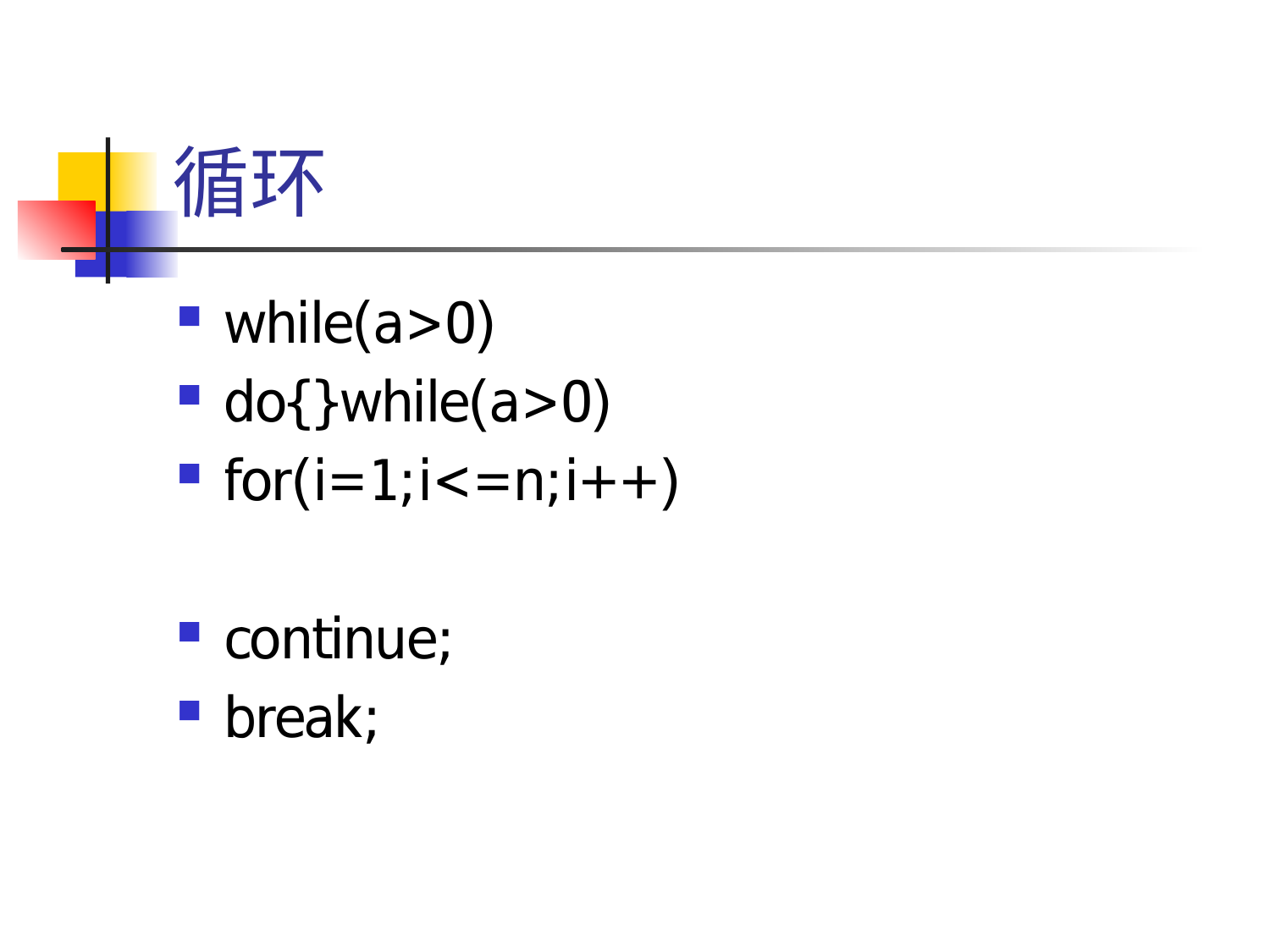

# 循环
while(a>0)
do{}while(a>0)
for(i=1;i<=n;i++)

continue;
break;